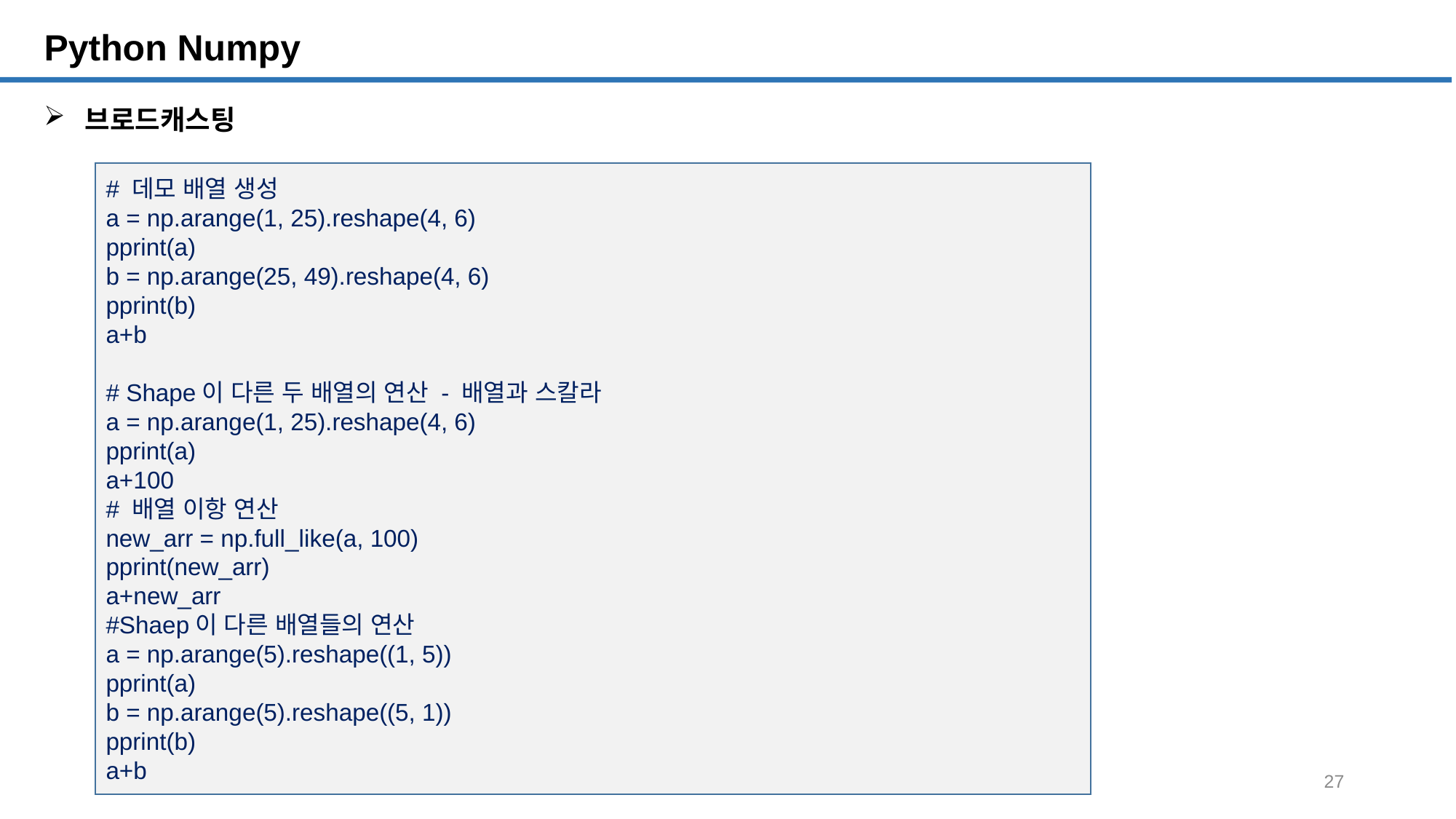

SQL 튜닝 개요
# Python Numpy

브로드캐스팅

# 데모 배열 생성
a = np.arange(1, 25).reshape(4, 6)
pprint(a)
b = np.arange(25, 49).reshape(4, 6)
pprint(b)
a+b

# Shape이 다른 두 배열의 연산 - 배열과 스칼라
a = np.arange(1, 25).reshape(4, 6)
pprint(a)
a+100
# 배열 이항 연산
new_arr = np.full_like(a, 100)
pprint(new_arr)
a+new_arr
#Shaep이 다른 배열들의 연산
a = np.arange(5).reshape((1, 5))
pprint(a)
b = np.arange(5).reshape((5, 1))
pprint(b)
a+b
27